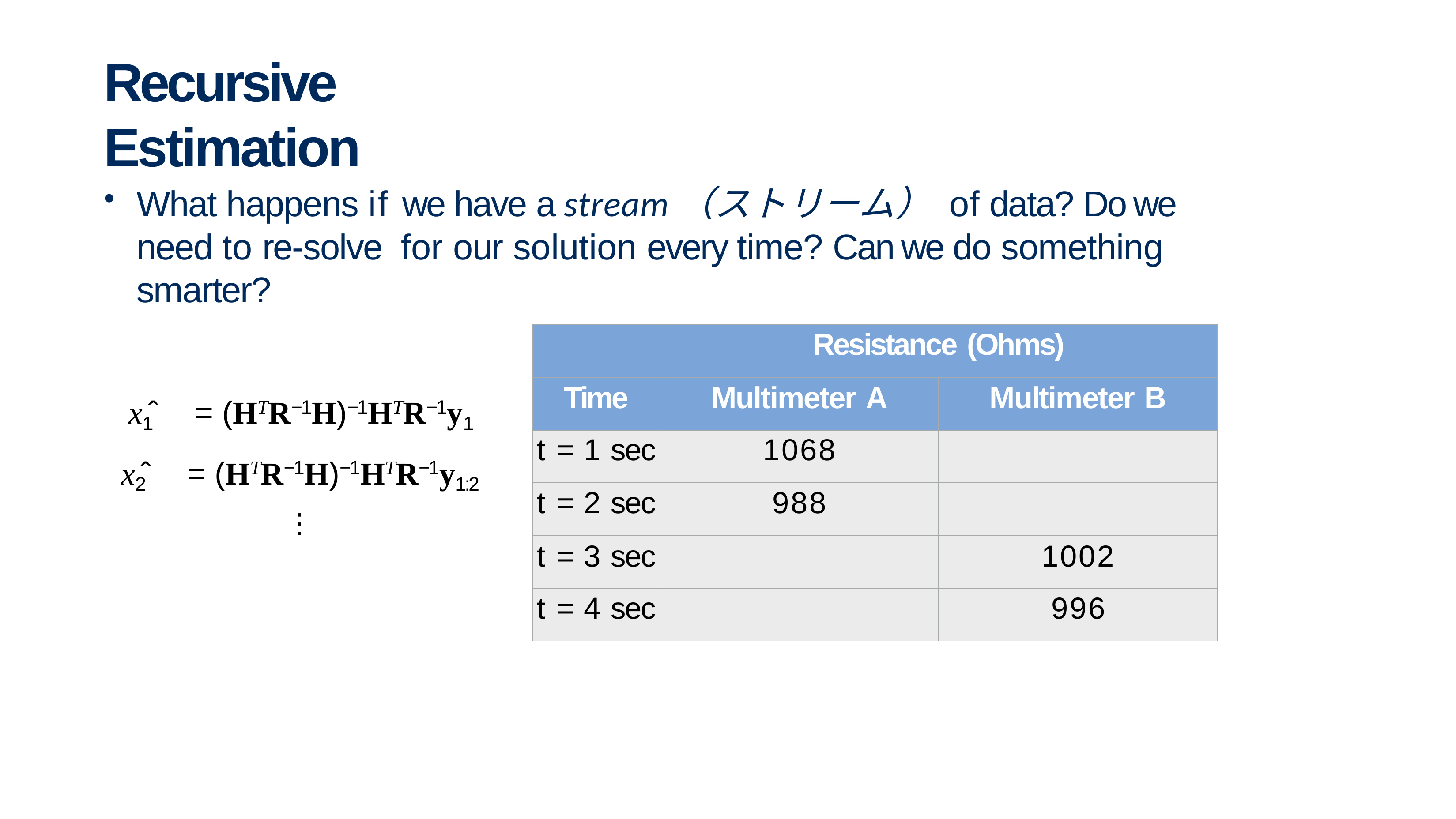

# Recursive Estimation
What happens if we have a stream（ストリーム） of data? Do we need to re-solve  for our solution every time? Can we do something smarter?
|  | Resistance (Ohms) |  |
| --- | --- | --- |
| Time | Multimeter A | Multimeter B |
| t = 1 sec | 1068 |  |
| t = 2 sec | 988 |  |
| t = 3 sec |  | 1002 |
| t = 4 sec |  | 996 |
x1̂	= (HTR−1H)−1HTR−1y1
x2̂	= (HTR−1H)−1HTR−1y1:2
⋮